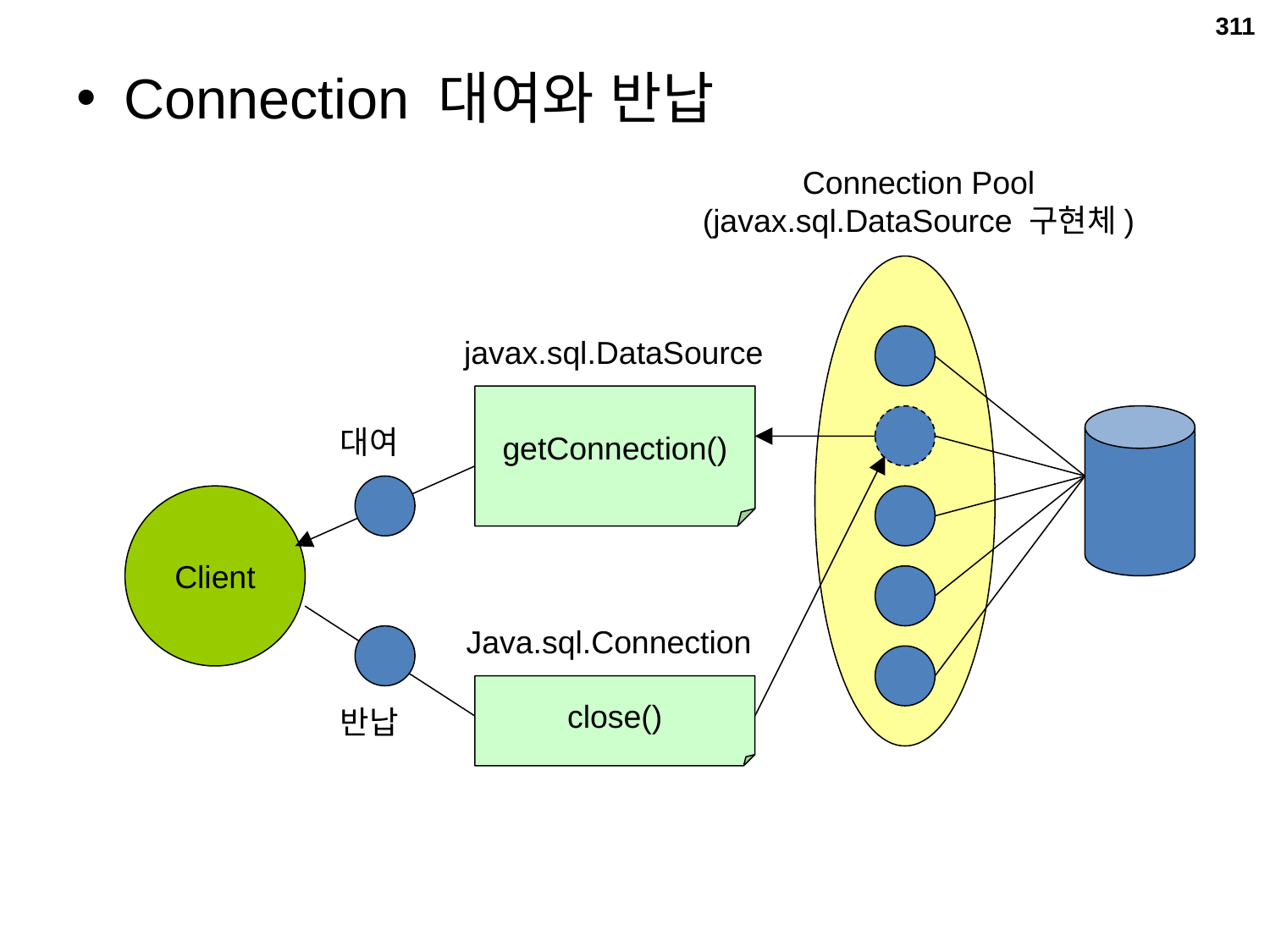

311
Connection 대여와 반납
Connection Pool
(javax.sql.DataSource 구현체)

javax.sql.DataSource

getConnection()

대여

Client

Java.sql.Connection

close()
반납